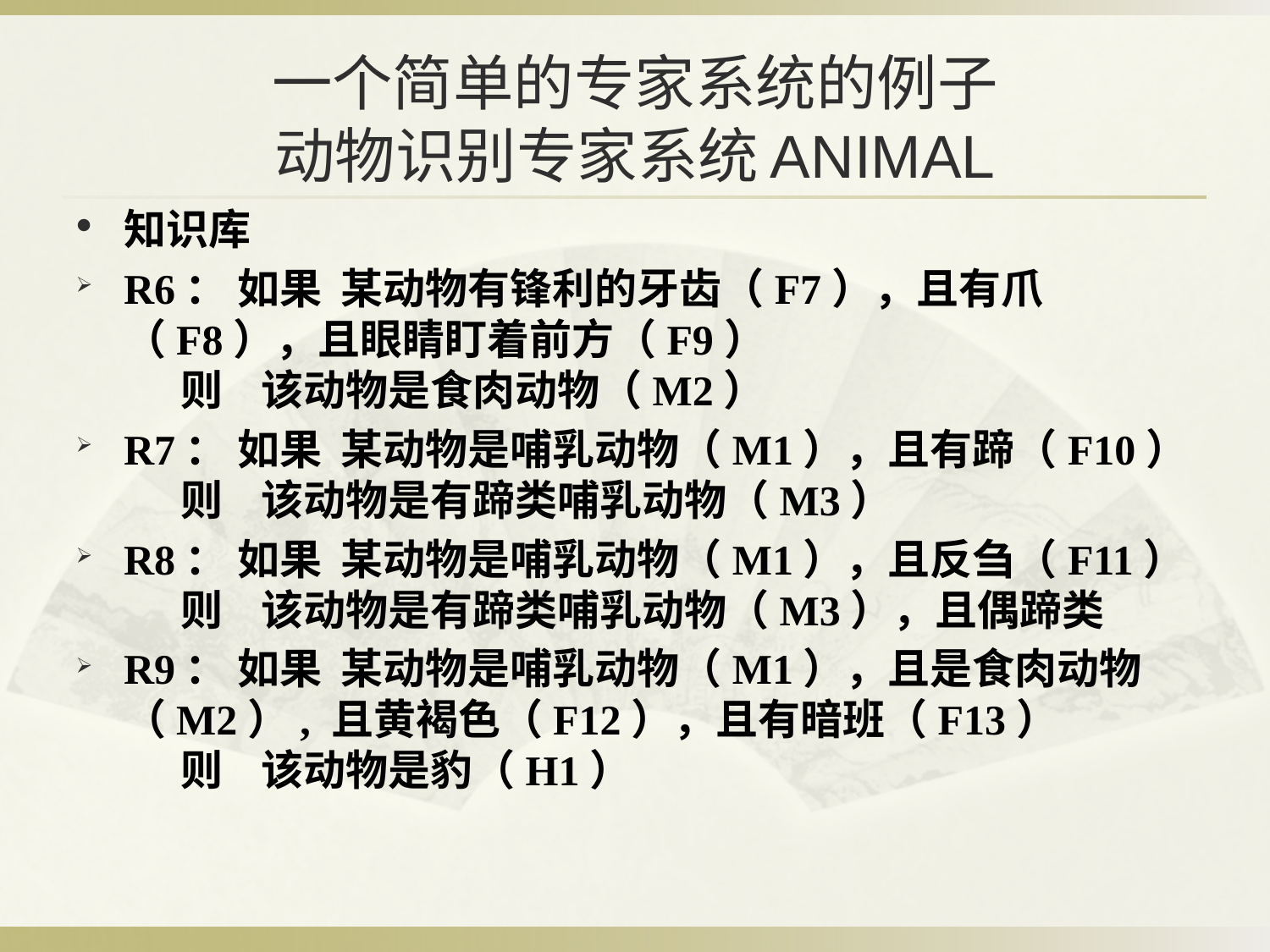

# 一个简单的专家系统的例子 动物识别专家系统ANIMAL
知识库
R6： 如果  某动物有锋利的牙齿（F7），且有爪（F8），且眼睛盯着前方（F9）
      则    该动物是食肉动物（M2）
R7： 如果  某动物是哺乳动物（M1），且有蹄（F10）
      则    该动物是有蹄类哺乳动物（M3）
R8： 如果  某动物是哺乳动物（M1），且反刍（F11）
      则    该动物是有蹄类哺乳动物（M3），且偶蹄类
R9： 如果  某动物是哺乳动物（M1），且是食肉动物（M2）, 且黄褐色（F12），且有暗班（F13）
      则    该动物是豹（H1）

18